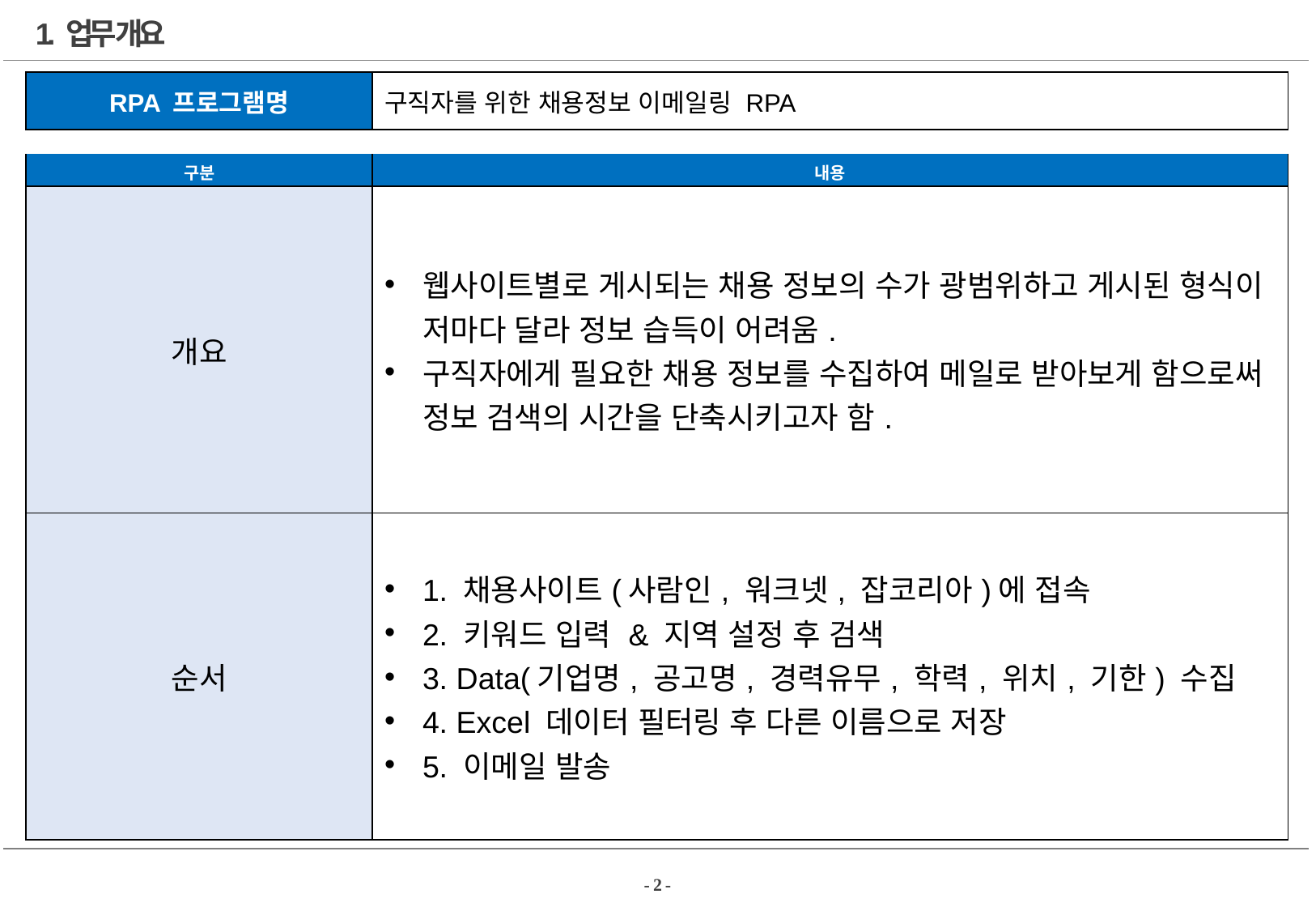

1. 업무 개요
| RPA 프로그램명 | 구직자를 위한 채용정보 이메일링 RPA |
| --- | --- |
|  |  |
| 구분 | 내용 |
| 개요 | 웹사이트별로 게시되는 채용 정보의 수가 광범위하고 게시된 형식이 저마다 달라 정보 습득이 어려움. 구직자에게 필요한 채용 정보를 수집하여 메일로 받아보게 함으로써 정보 검색의 시간을 단축시키고자 함. |
| 순서 | 1. 채용사이트(사람인, 워크넷, 잡코리아)에 접속 2. 키워드 입력 & 지역 설정 후 검색 3. Data(기업명, 공고명, 경력유무, 학력, 위치, 기한) 수집 4. Excel 데이터 필터링 후 다른 이름으로 저장 5. 이메일 발송 |
- 2 -